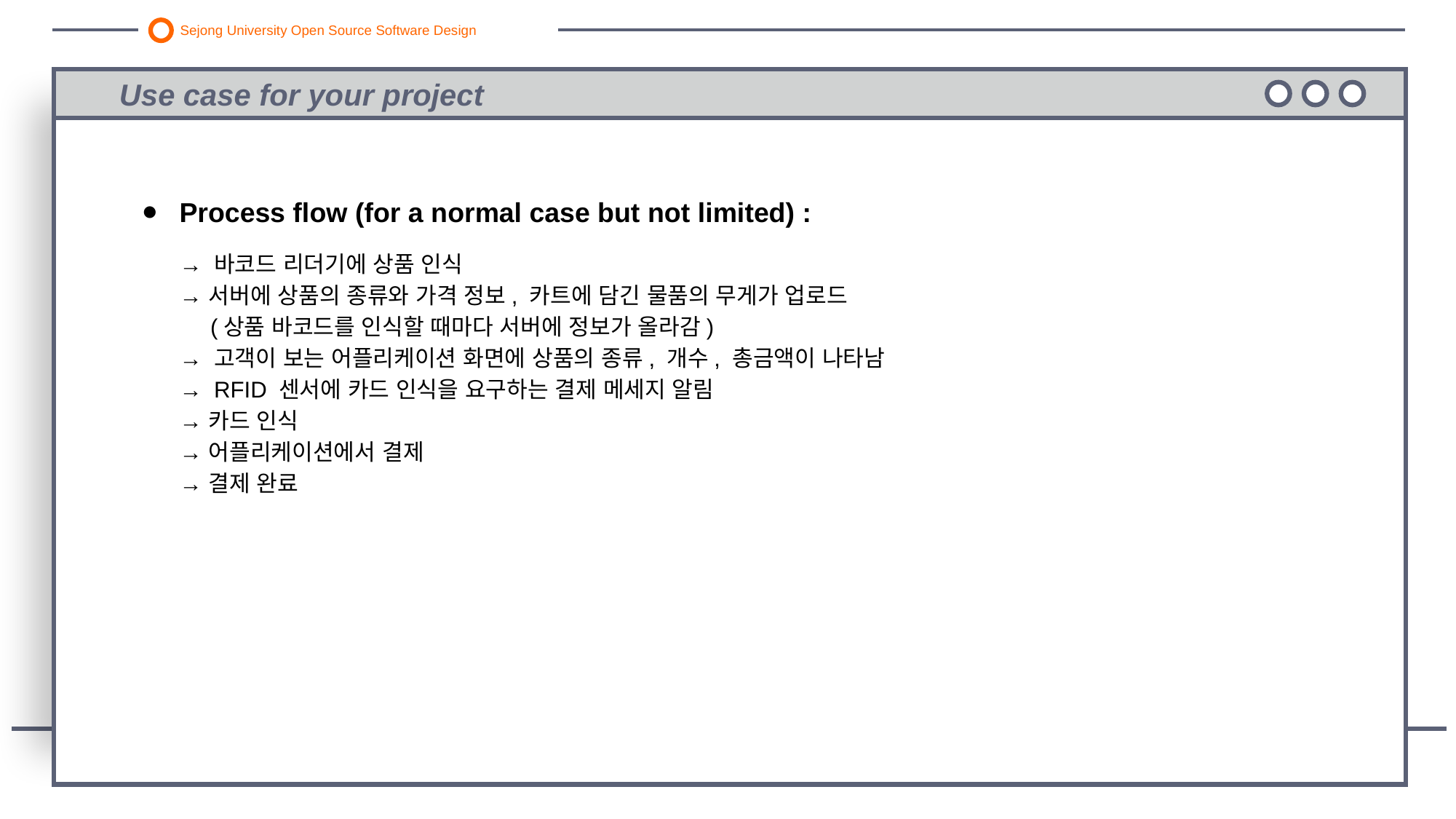

Sejong University Open Source Software Design

Use case for your project

Process flow (for a normal case but not limited) :
→ 바코드 리더기에 상품 인식
→ 서버에 상품의 종류와 가격 정보, 카트에 담긴 물품의 무게가 업로드
    (상품 바코드를 인식할 때마다 서버에 정보가 올라감)
→ 고객이 보는 어플리케이션 화면에 상품의 종류, 개수, 총금액이 나타남
→ RFID 센서에 카드 인식을 요구하는 결제 메세지 알림
→ 카드 인식
→ 어플리케이션에서 결제
→ 결제 완료